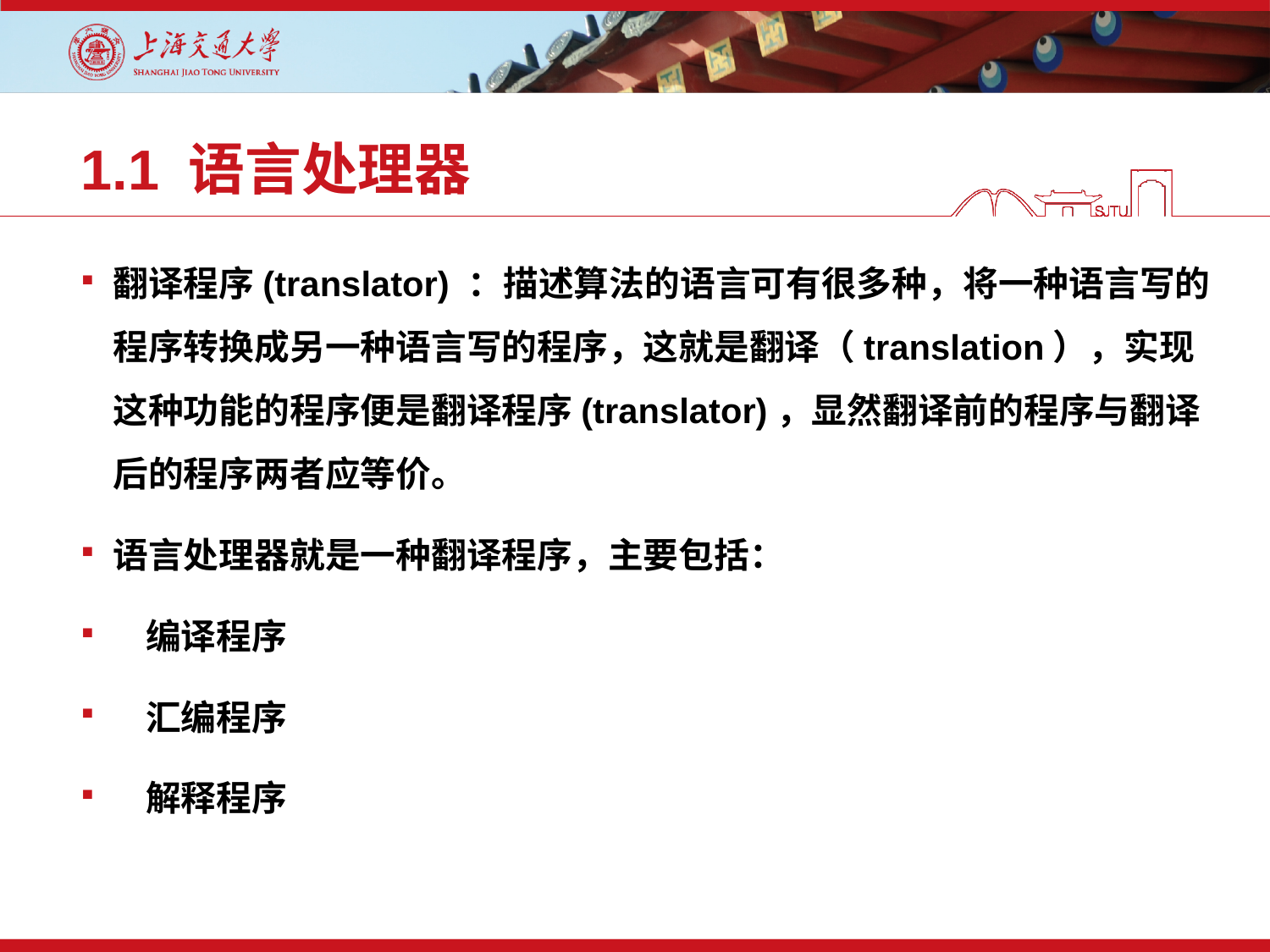

# 1.1 语言处理器
翻译程序(translator) ：描述算法的语言可有很多种，将一种语言写的程序转换成另一种语言写的程序，这就是翻译（translation），实现这种功能的程序便是翻译程序(translator)，显然翻译前的程序与翻译后的程序两者应等价。
语言处理器就是一种翻译程序，主要包括：
   编译程序
   汇编程序
   解释程序